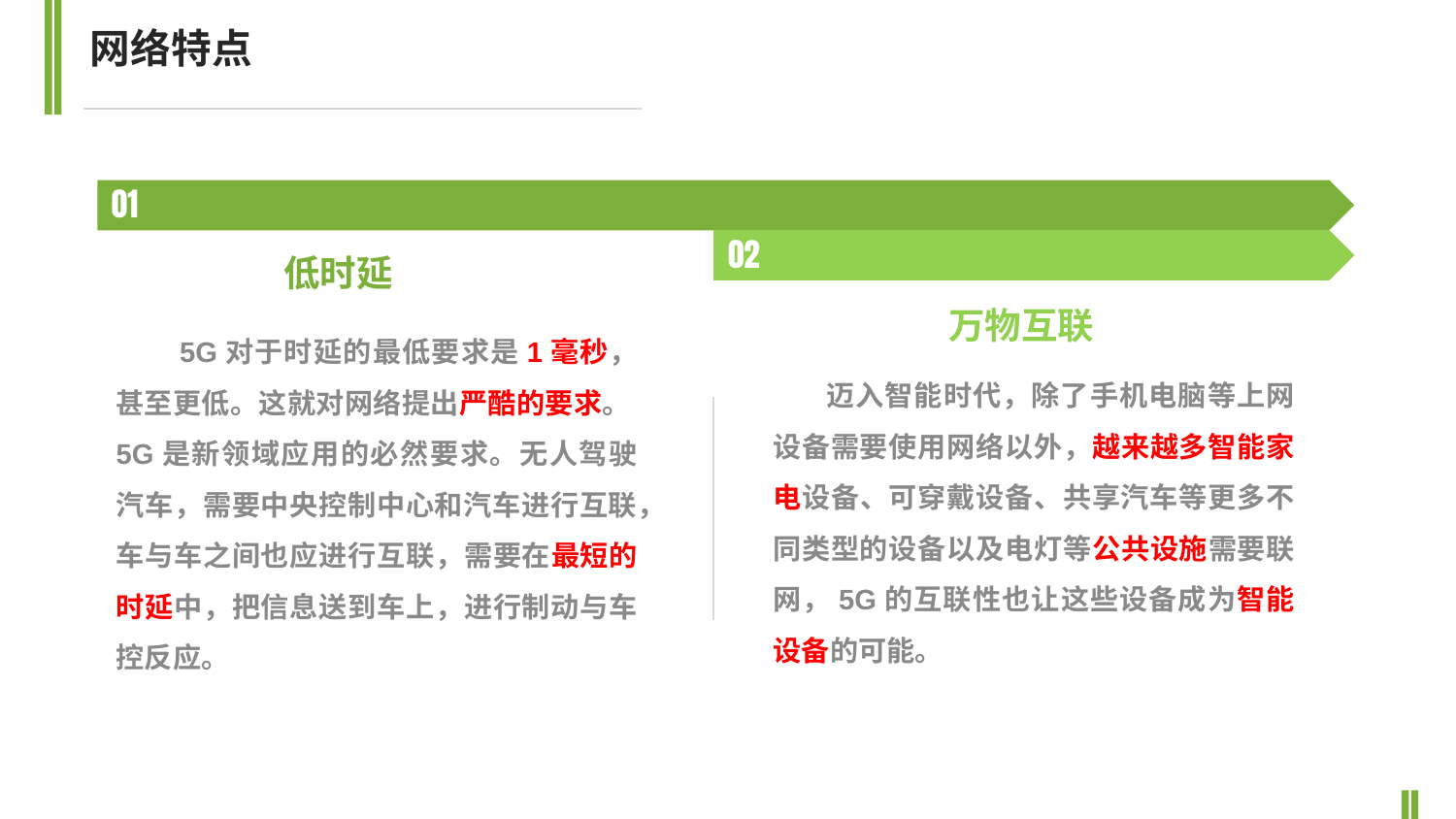

网络特点
01
02
低时延
万物互联
       5G对于时延的最低要求是1毫秒，甚至更低。这就对网络提出严酷的要求。5G是新领域应用的必然要求。无人驾驶汽车，需要中央控制中心和汽车进行互联，车与车之间也应进行互联，需要在最短的时延中，把信息送到车上，进行制动与车控反应。

      迈入智能时代，除了手机电脑等上网设备需要使用网络以外，越来越多智能家电设备、可穿戴设备、共享汽车等更多不同类型的设备以及电灯等公共设施需要联网，5G的互联性也让这些设备成为智能设备的可能。